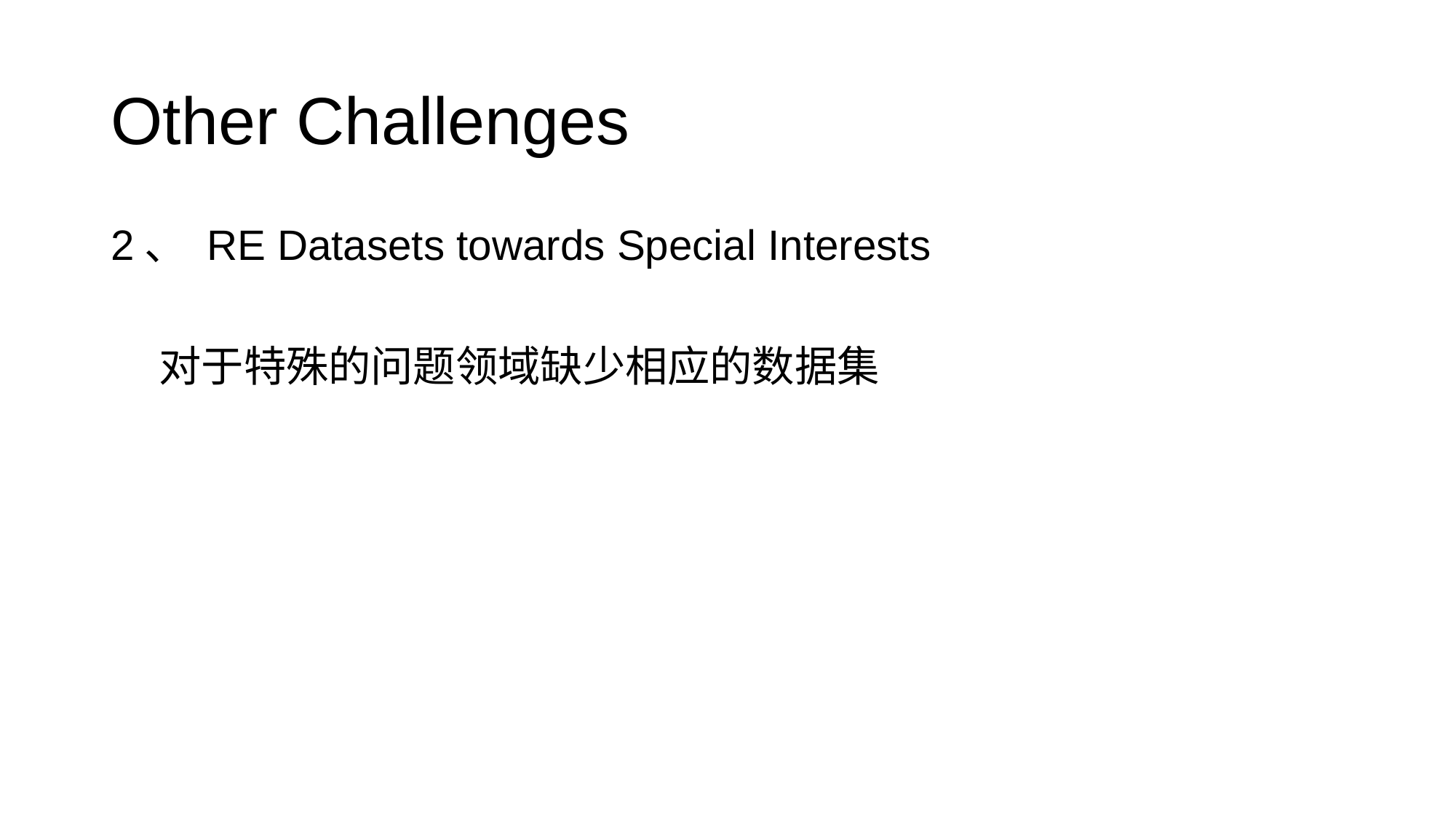

# Other Challenges
2、 RE Datasets towards Special Interests

    对于特殊的问题领域缺少相应的数据集